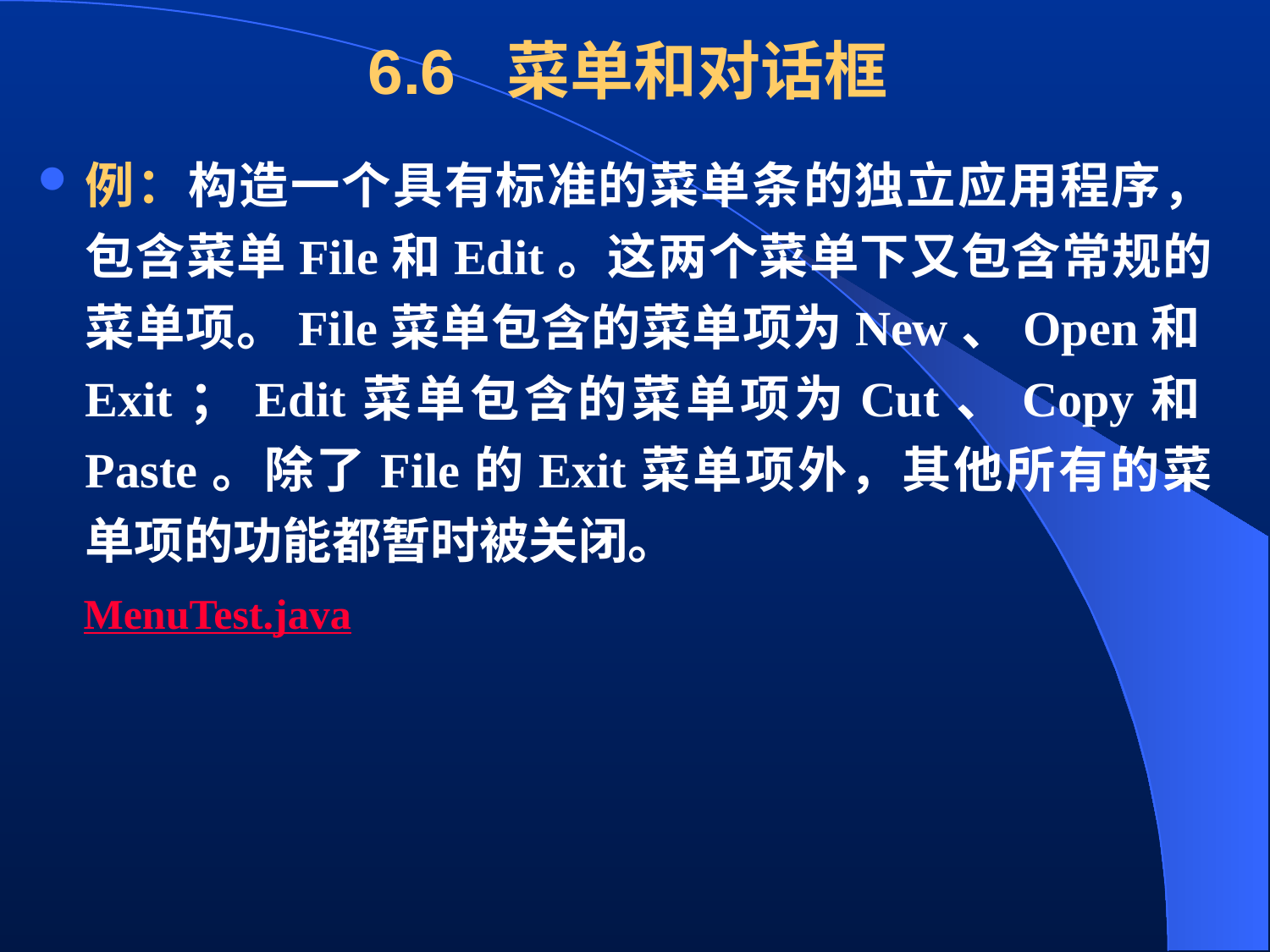

# 6.6  菜单和对话框
例：构造一个具有标准的菜单条的独立应用程序，包含菜单File和Edit。这两个菜单下又包含常规的菜单项。File菜单包含的菜单项为New、Open和Exit；Edit菜单包含的菜单项为Cut、Copy和Paste。除了File的Exit菜单项外，其他所有的菜单项的功能都暂时被关闭。
    MenuTest.java